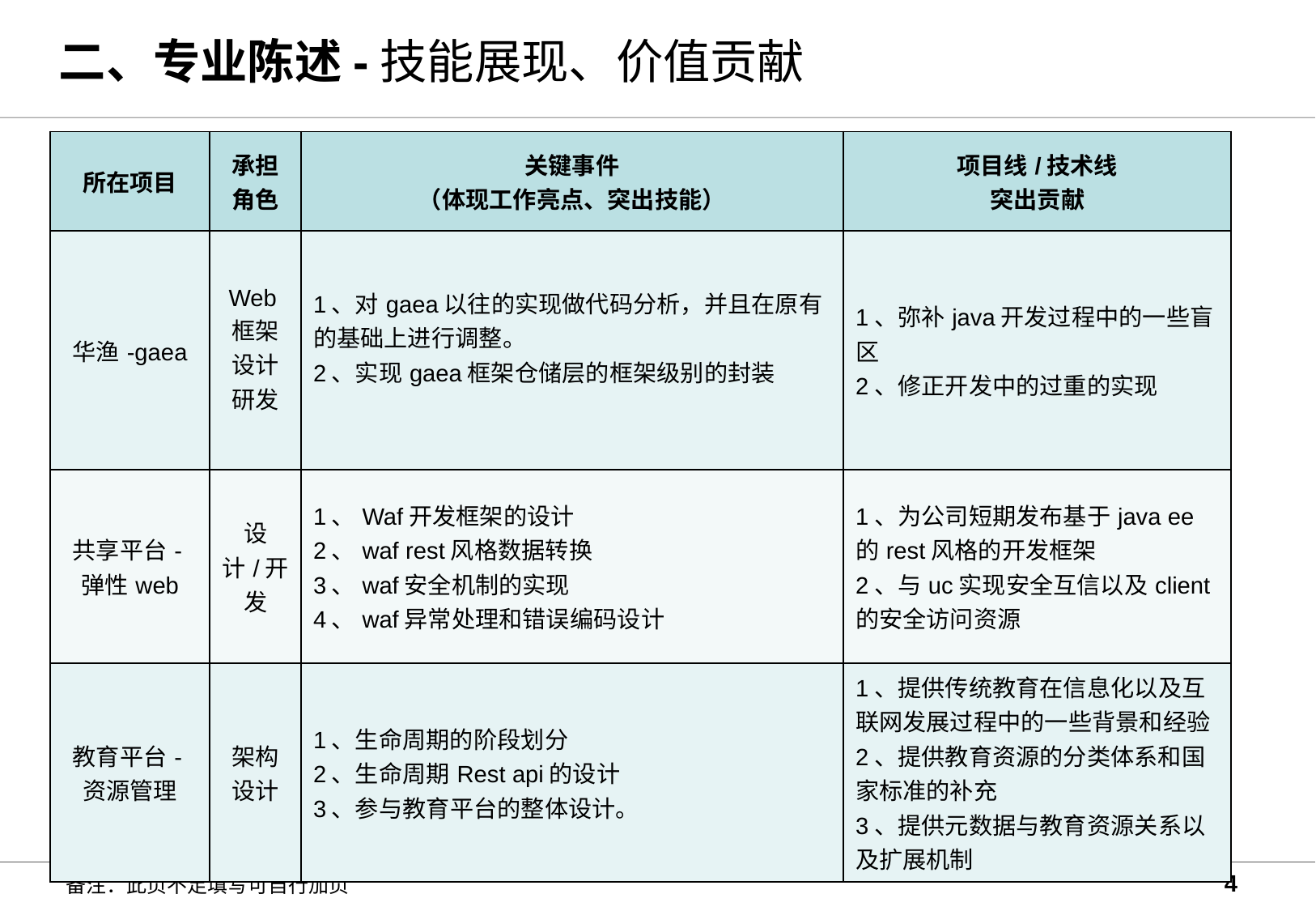

# 二、专业陈述-技能展现、价值贡献
| 所在项目 | 承担角色 | 关键事件 （体现工作亮点、突出技能） | 项目线/技术线 突出贡献 |
| --- | --- | --- | --- |
| 华渔-gaea | Web框架设计研发 | 1、对gaea以往的实现做代码分析，并且在原有的基础上进行调整。 2、实现gaea框架仓储层的框架级别的封装 | 1、弥补java开发过程中的一些盲区 2、修正开发中的过重的实现 |
| 共享平台-弹性web | 设计/开发 | 1、Waf开发框架的设计 2、waf rest风格数据转换 3、waf安全机制的实现 4、waf异常处理和错误编码设计 | 1、为公司短期发布基于java ee的rest风格的开发框架 2、与uc实现安全互信以及client的安全访问资源 |
| 教育平台-资源管理 | 架构设计 | 1、生命周期的阶段划分 2、生命周期Rest api的设计 3、参与教育平台的整体设计。 | 1、提供传统教育在信息化以及互联网发展过程中的一些背景和经验 2、提供教育资源的分类体系和国家标准的补充 3、提供元数据与教育资源关系以及扩展机制 |
4
备注：此页不足填写可自行加页